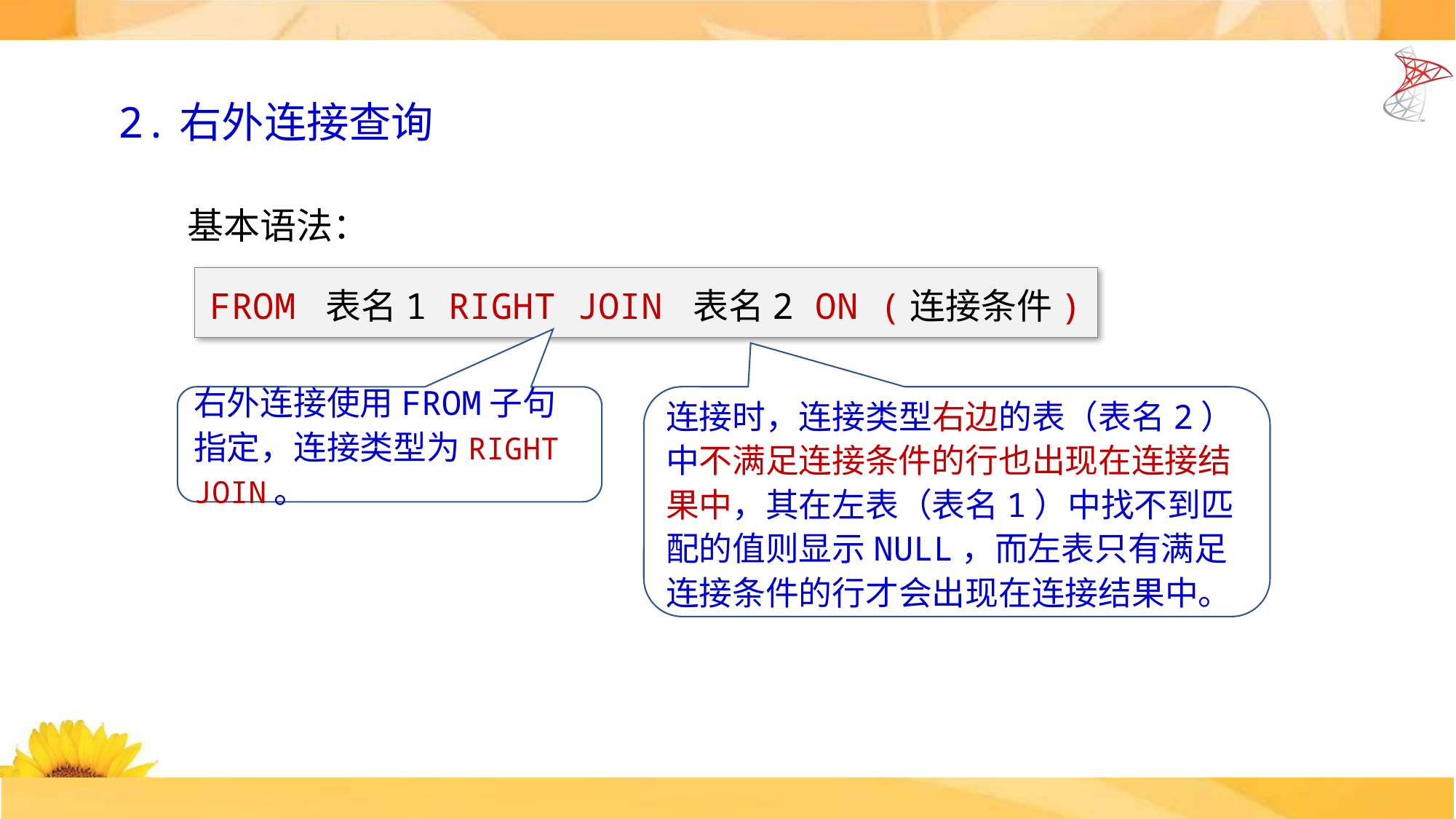

# 2.右外连接查询
基本语法：
FROM 表名1 RIGHT JOIN 表名2 ON (连接条件)
右外连接使用FROM子句指定，连接类型为RIGHT JOIN。
连接时，连接类型右边的表（表名2）中不满足连接条件的行也出现在连接结果中，其在左表（表名1）中找不到匹配的值则显示NULL，而左表只有满足连接条件的行才会出现在连接结果中。